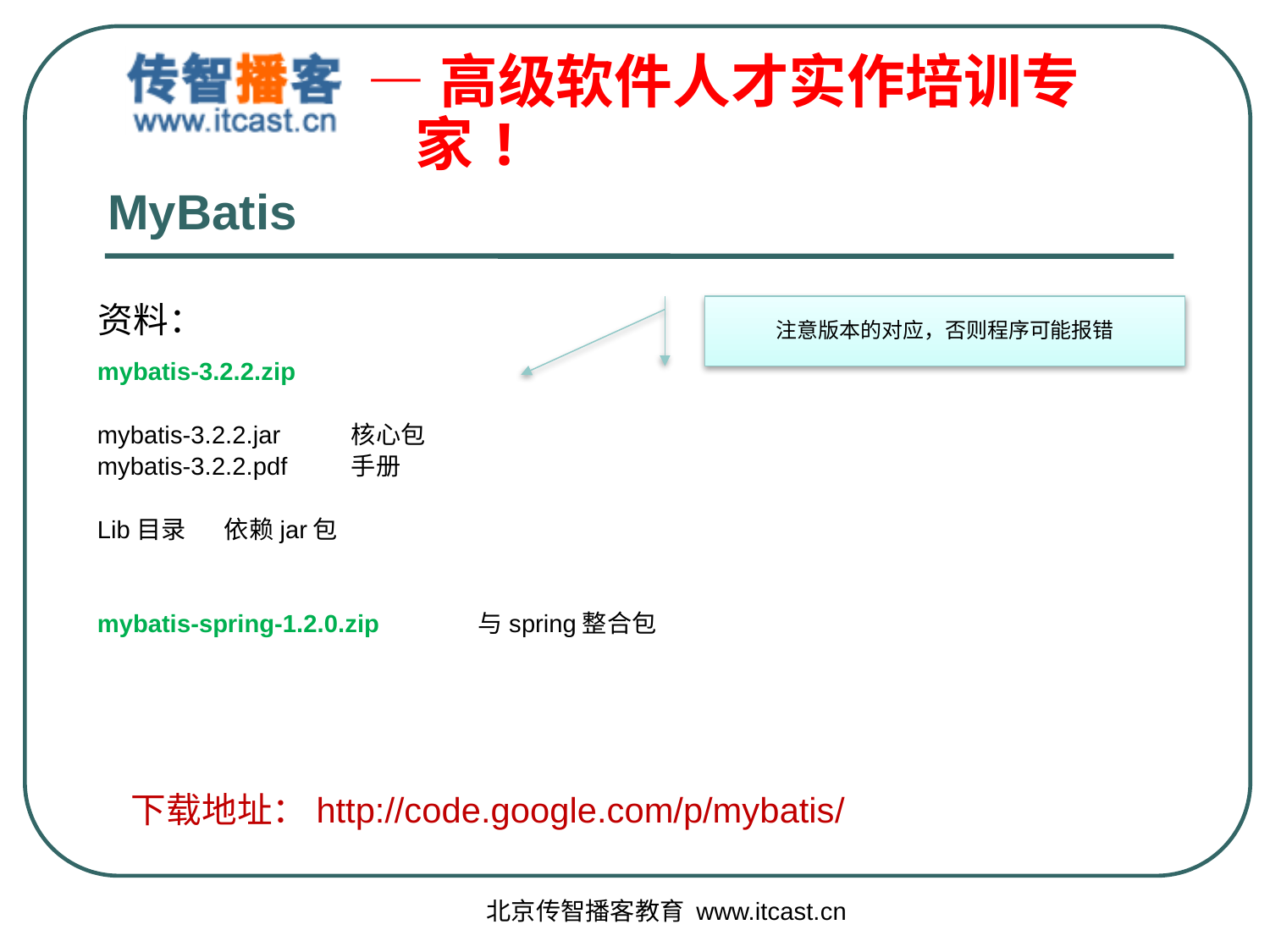

# MyBatis
资料：
注意版本的对应，否则程序可能报错
mybatis-3.2.2.zip

mybatis-3.2.2.jar	核心包
mybatis-3.2.2.pdf	手册

Lib目录	依赖jar包

mybatis-spring-1.2.0.zip	与spring整合包

下载地址：http://code.google.com/p/mybatis/
北京传智播客教育 www.itcast.cn